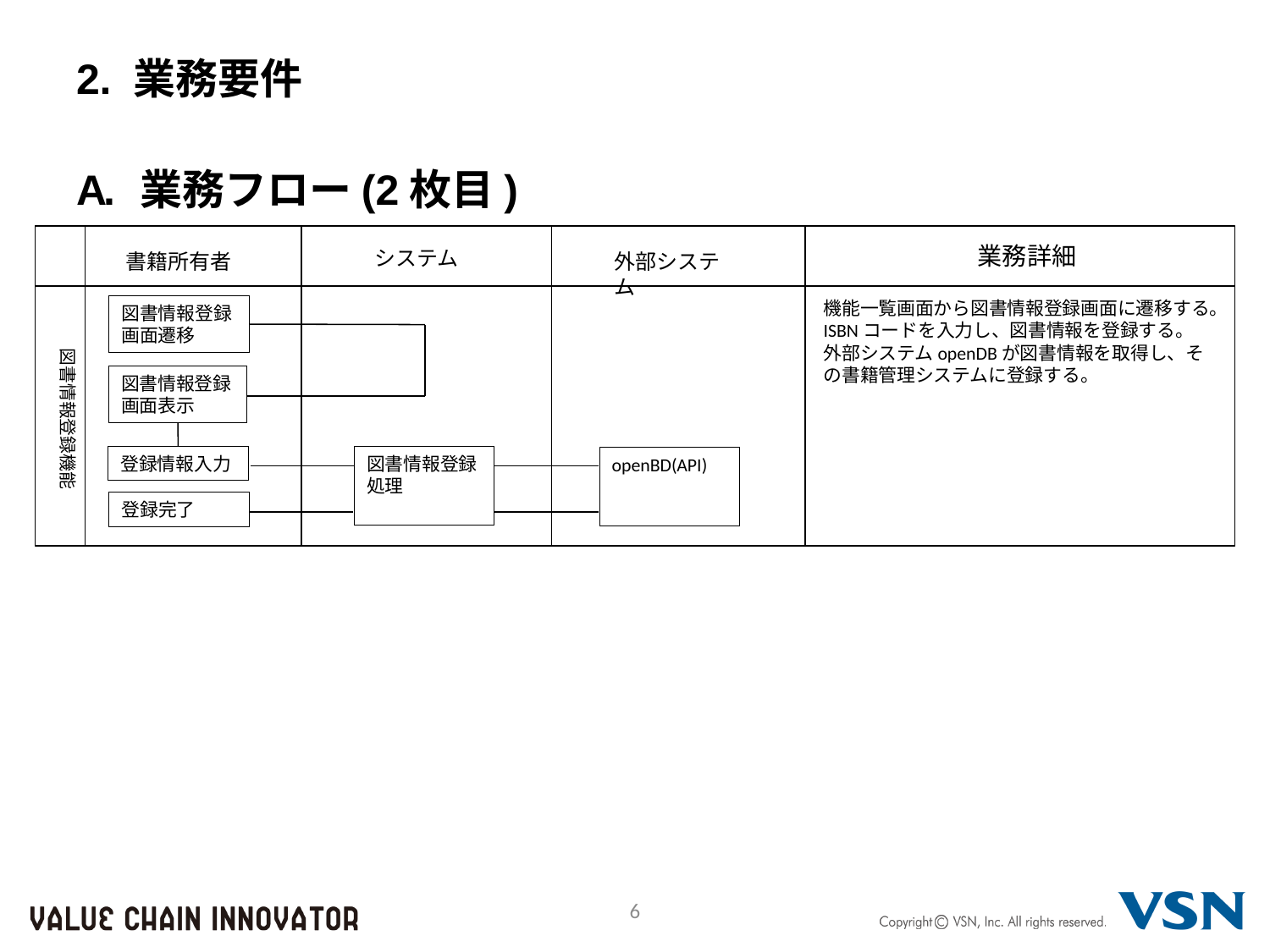

# 2. 業務要件
業務フロー(2枚目)

業務詳細
システム

書籍所有者

外部システム

機能一覧画面から図書情報登録画面に遷移する。ISBNコードを入力し、図書情報を登録する。
外部システムopenDBが図書情報を取得し、その書籍管理システムに登録する。
図書情報登録画面遷移
図書情報登録機能
図書情報登録画面表示
登録情報入力
図書情報登録処理

openBD(API)

登録完了
6